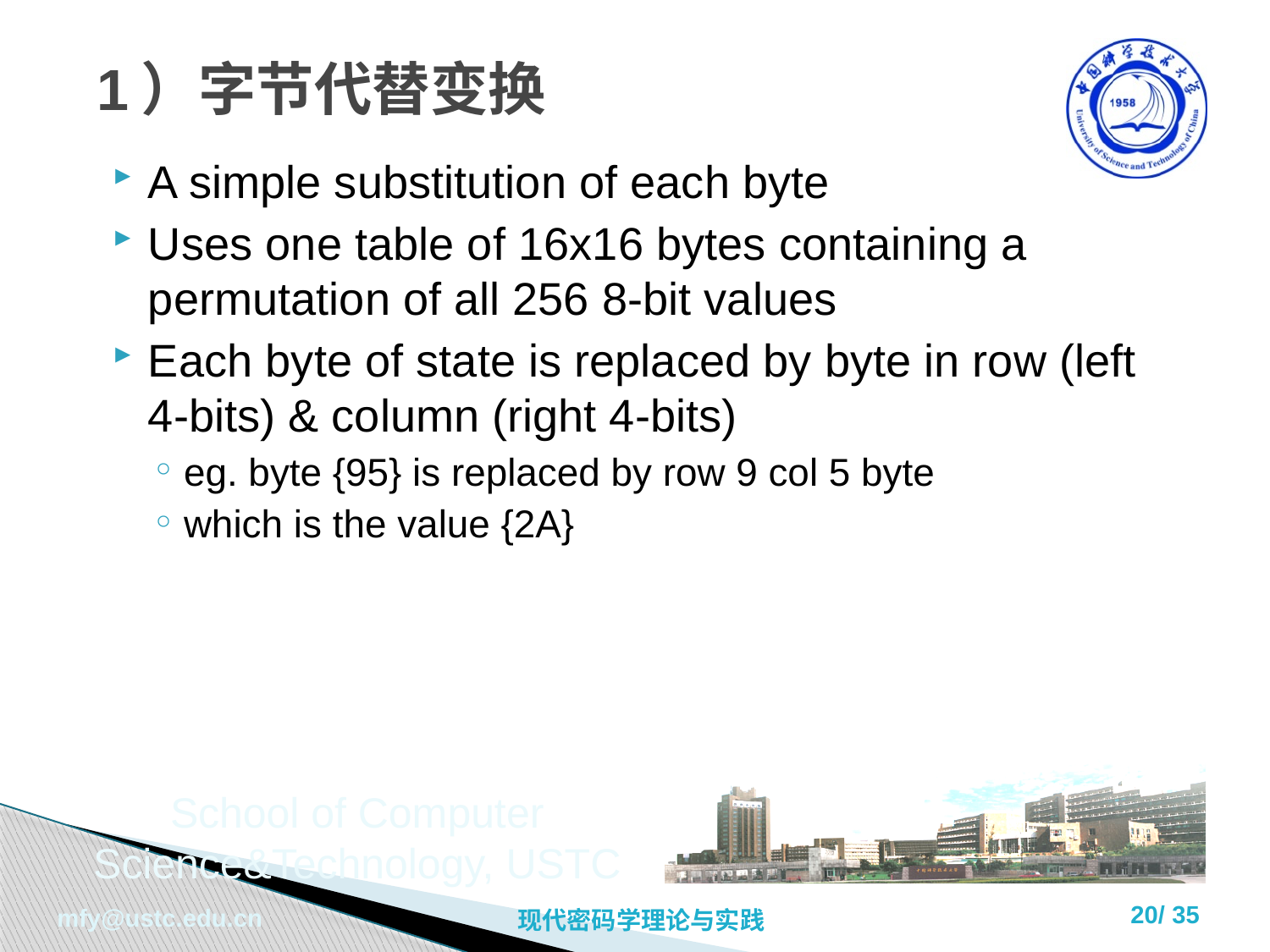

# 1）字节代替变换
A simple substitution of each byte
Uses one table of 16x16 bytes containing a permutation of all 256 8-bit values
Each byte of state is replaced by byte in row (left 4-bits) & column (right 4-bits)
eg. byte {95} is replaced by row 9 col 5 byte
which is the value {2A}